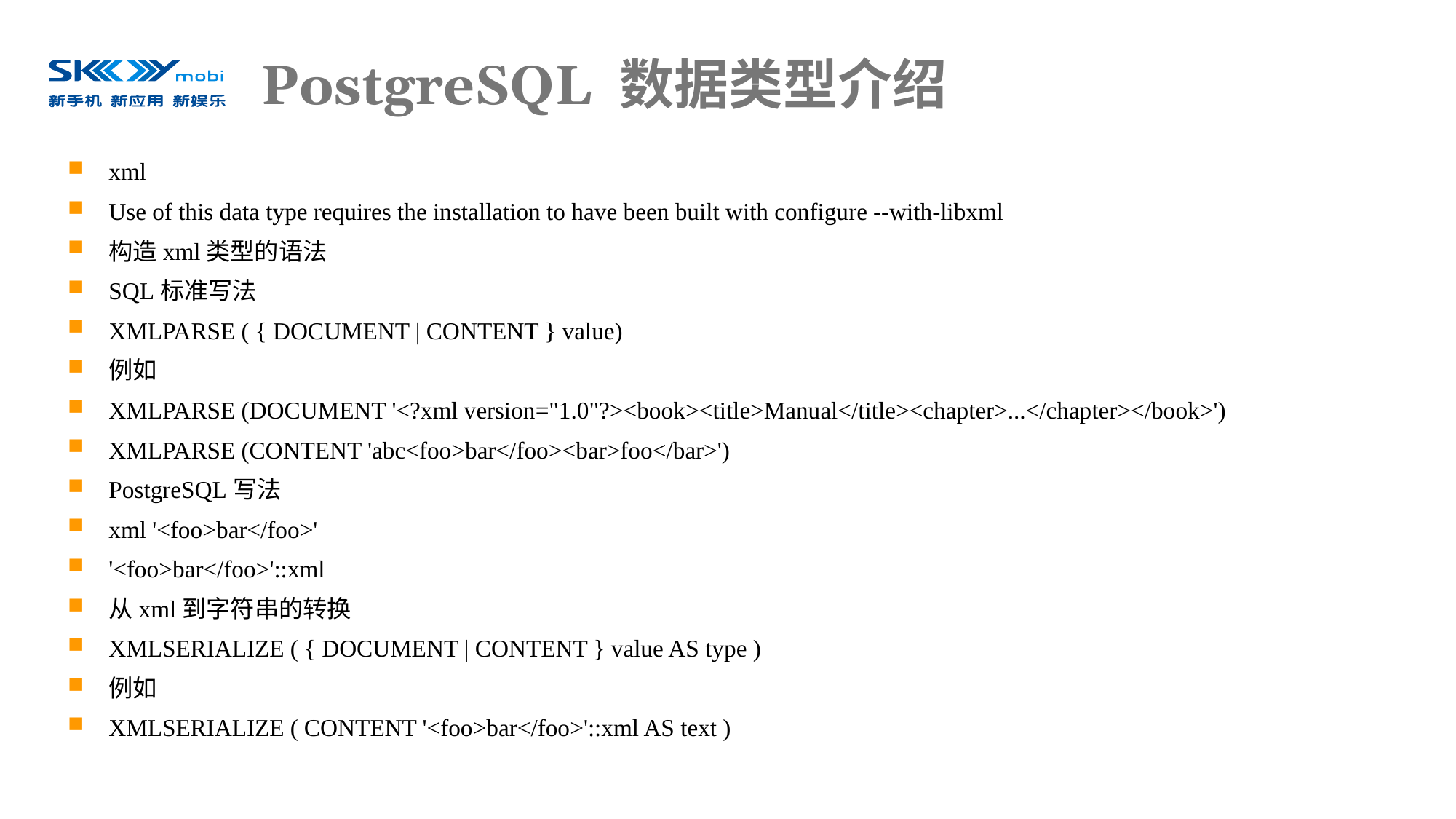

# PostgreSQL 数据类型介绍
xml
Use of this data type requires the installation to have been built with configure --with-libxml
构造xml类型的语法
SQL标准写法
XMLPARSE ( { DOCUMENT | CONTENT } value)
例如
XMLPARSE (DOCUMENT '<?xml version="1.0"?><book><title>Manual</title><chapter>...</chapter></book>')
XMLPARSE (CONTENT 'abc<foo>bar</foo><bar>foo</bar>')
PostgreSQL写法
xml '<foo>bar</foo>'
'<foo>bar</foo>'::xml
从xml到字符串的转换
XMLSERIALIZE ( { DOCUMENT | CONTENT } value AS type )
例如
XMLSERIALIZE ( CONTENT '<foo>bar</foo>'::xml AS text )